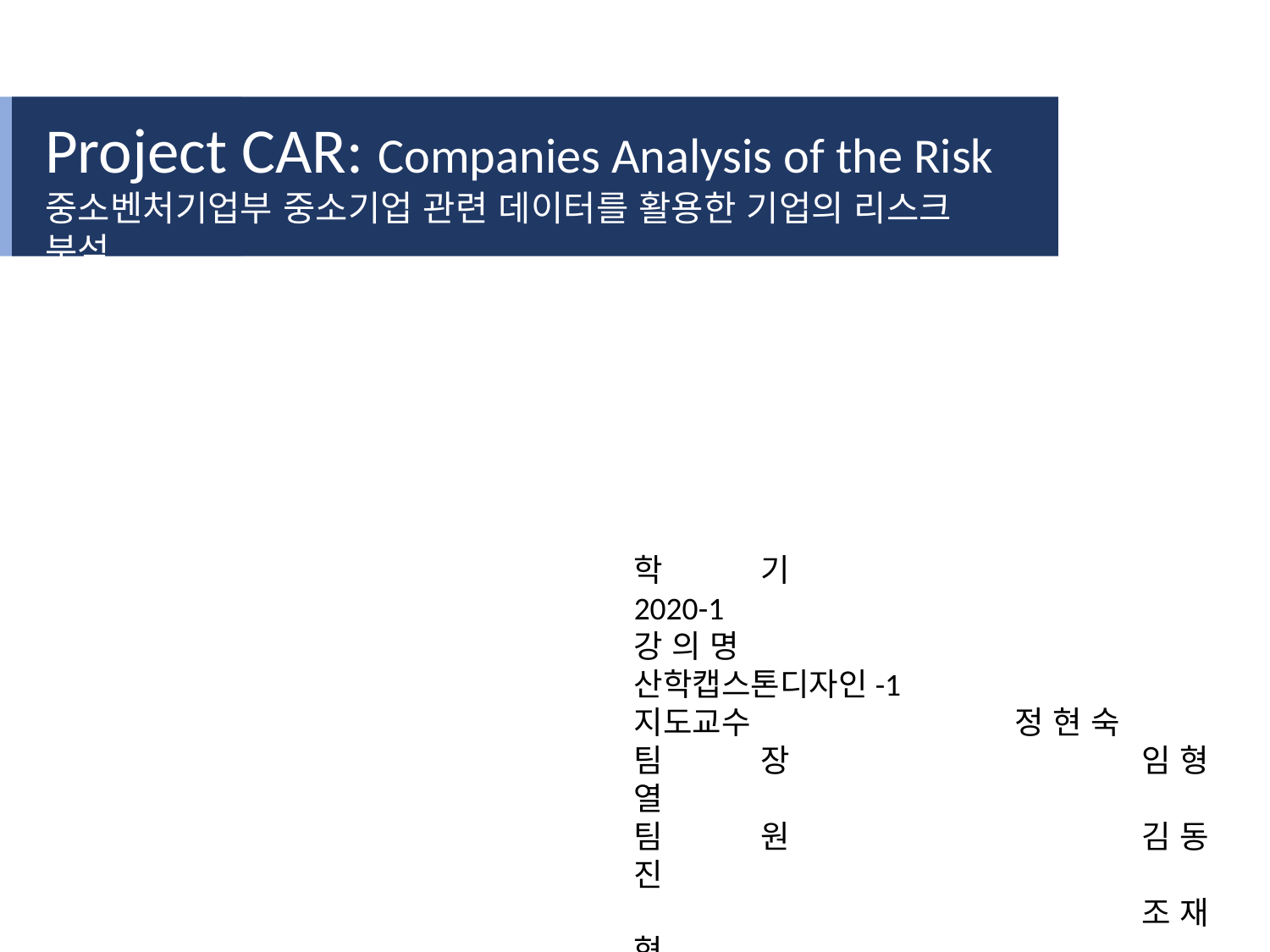

Project CAR: Companies Analysis of the Risk
중소벤처기업부 중소기업 관련 데이터를 활용한 기업의 리스크 분석
학	기			2020-1
강 의 명			산학캡스톤디자인-1
지도교수			정 현 숙
팀	장			임 형 열
팀	원			김 동 진
				조 재 혁
				김 태 완

일	자			2020. 6. 25. (목)